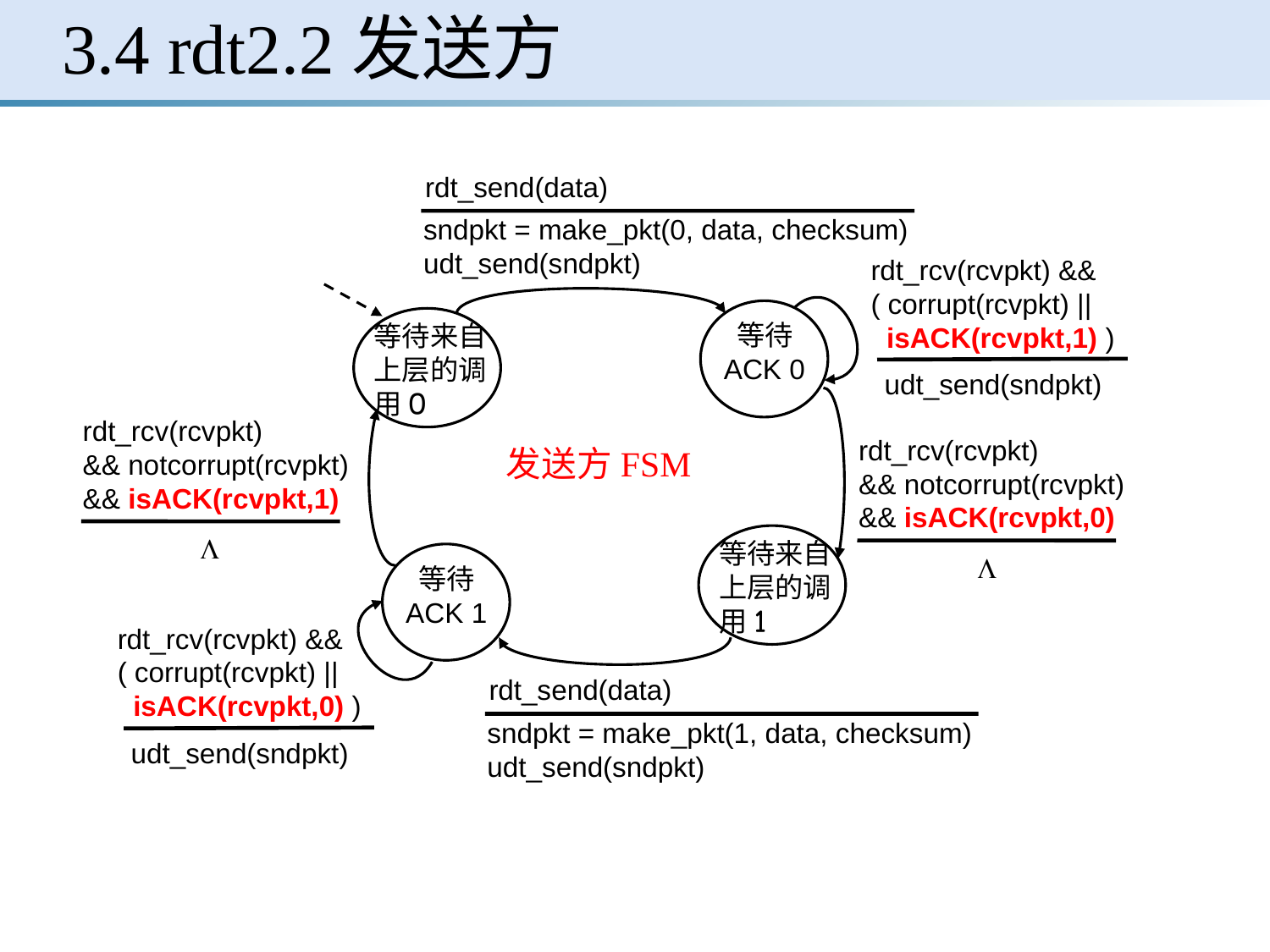

# 3.4 rdt2.2发送方
rdt_send(data)
sndpkt = make_pkt(0, data, checksum)
udt_send(sndpkt)

rdt_rcv(rcvpkt) &&
( corrupt(rcvpkt) ||
  isACK(rcvpkt,1) )

 等待ACK 0

等待来自上层的调用0

udt_send(sndpkt)

rdt_rcv(rcvpkt)
&& notcorrupt(rcvpkt)
&& isACK(rcvpkt,1)

rdt_rcv(rcvpkt)
&& notcorrupt(rcvpkt)
&& isACK(rcvpkt,0)
发送方FSM

Λ

等待来自上层的调用1

Λ

 等待ACK 1

rdt_rcv(rcvpkt) &&
( corrupt(rcvpkt) ||
  isACK(rcvpkt,0) )

rdt_send(data)
sndpkt = make_pkt(1, data, checksum)
udt_send(sndpkt)

udt_send(sndpkt)